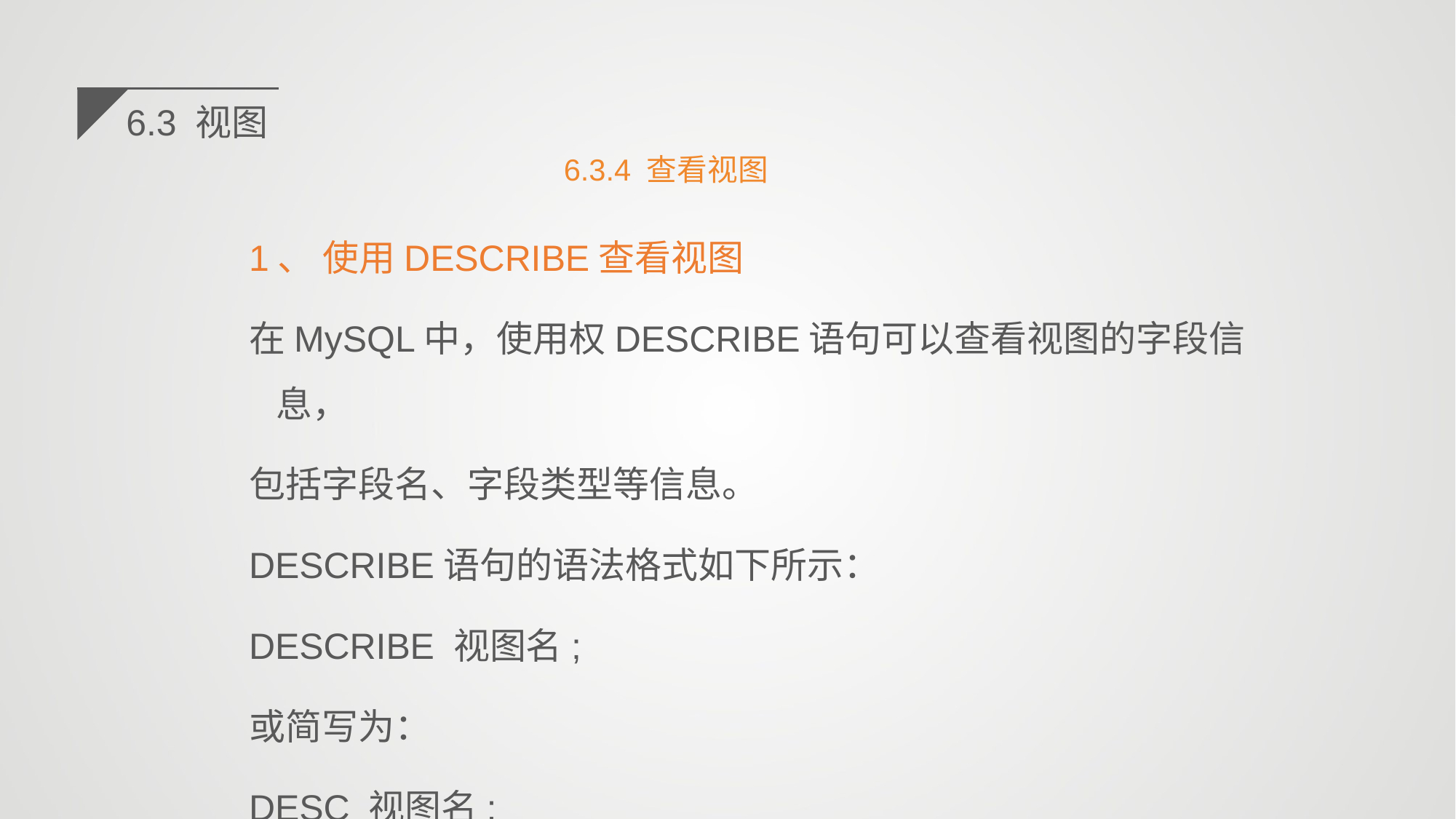

6.3 视图

6.3.4 查看视图
1、 使用DESCRIBE查看视图
在MySQL中，使用权DESCRIBE语句可以查看视图的字段信息，
包括字段名、字段类型等信息。
DESCRIBE语句的语法格式如下所示：
DESCRIBE 视图名;
或简写为：
DESC 视图名;